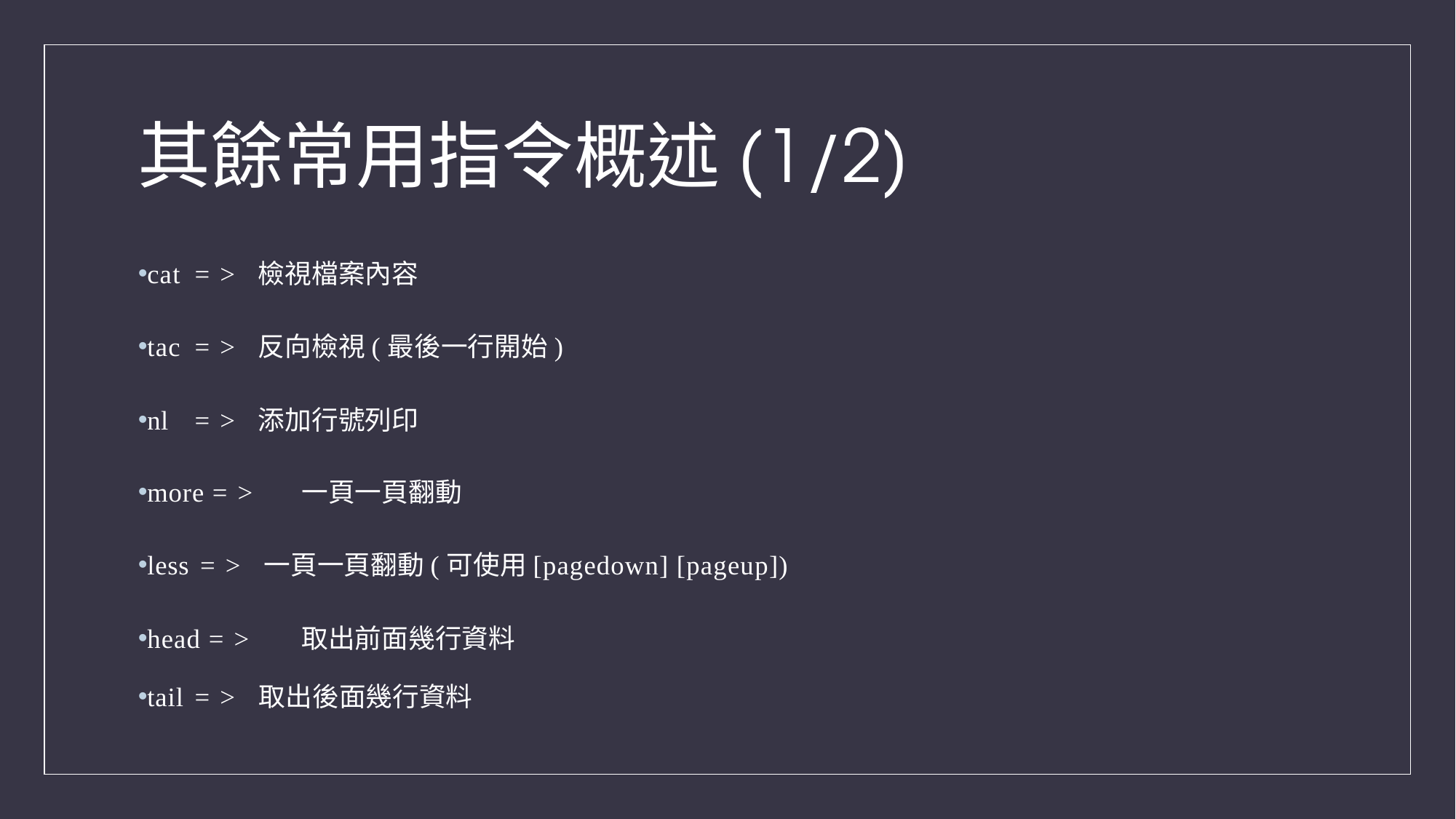

# 其餘常用指令概述(1/2)
cat	=> 檢視檔案內容
tac	=> 反向檢視(最後一行開始)
nl	=> 添加行號列印

more =>	一頁一頁翻動
less => 一頁一頁翻動(可使用[pagedown] [pageup])
head =>	取出前面幾行資料

tail	=> 取出後面幾行資料